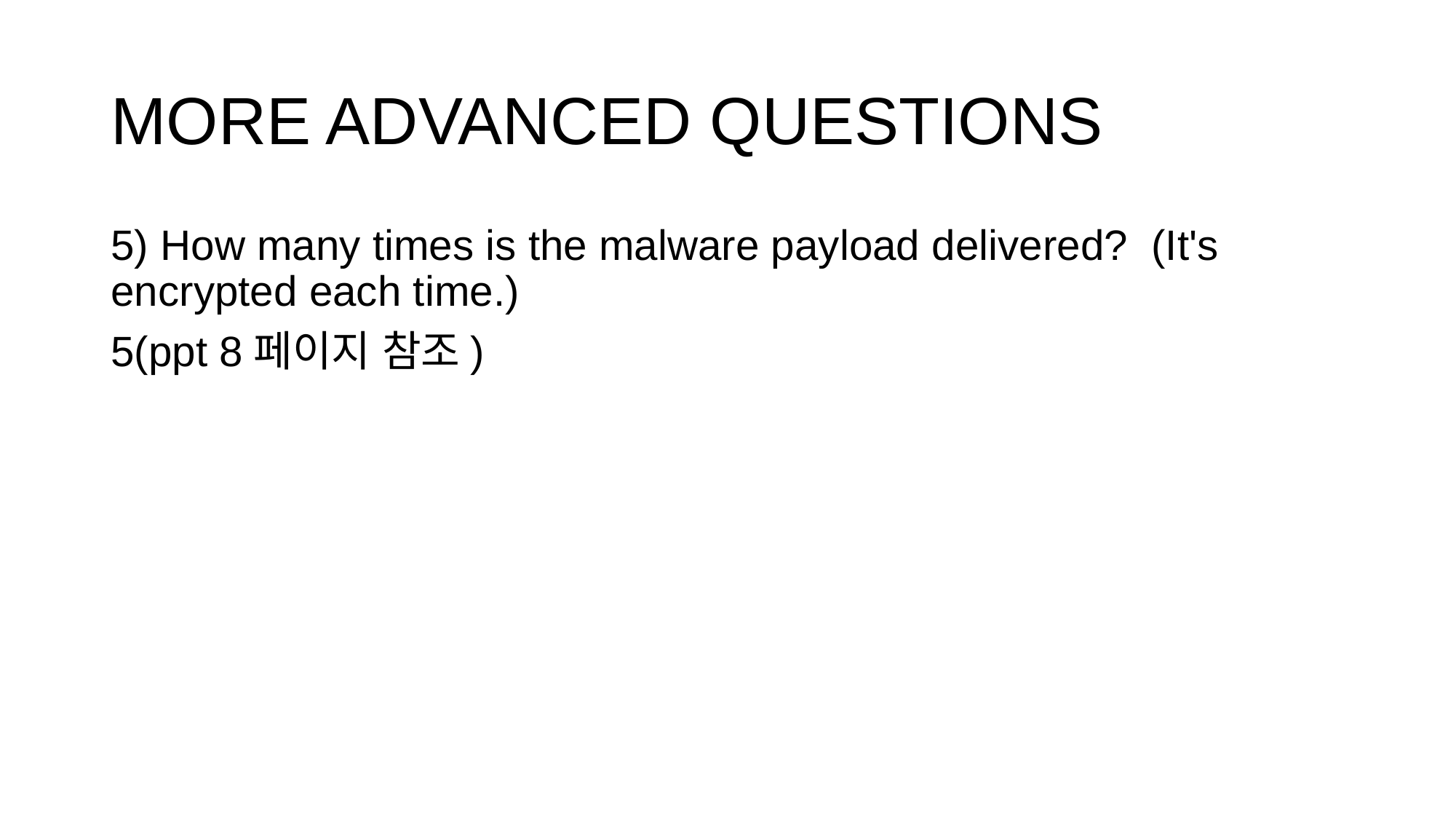

# MORE ADVANCED QUESTIONS
5) How many times is the malware payload delivered?  (It's encrypted each time.)
5(ppt 8페이지 참조)